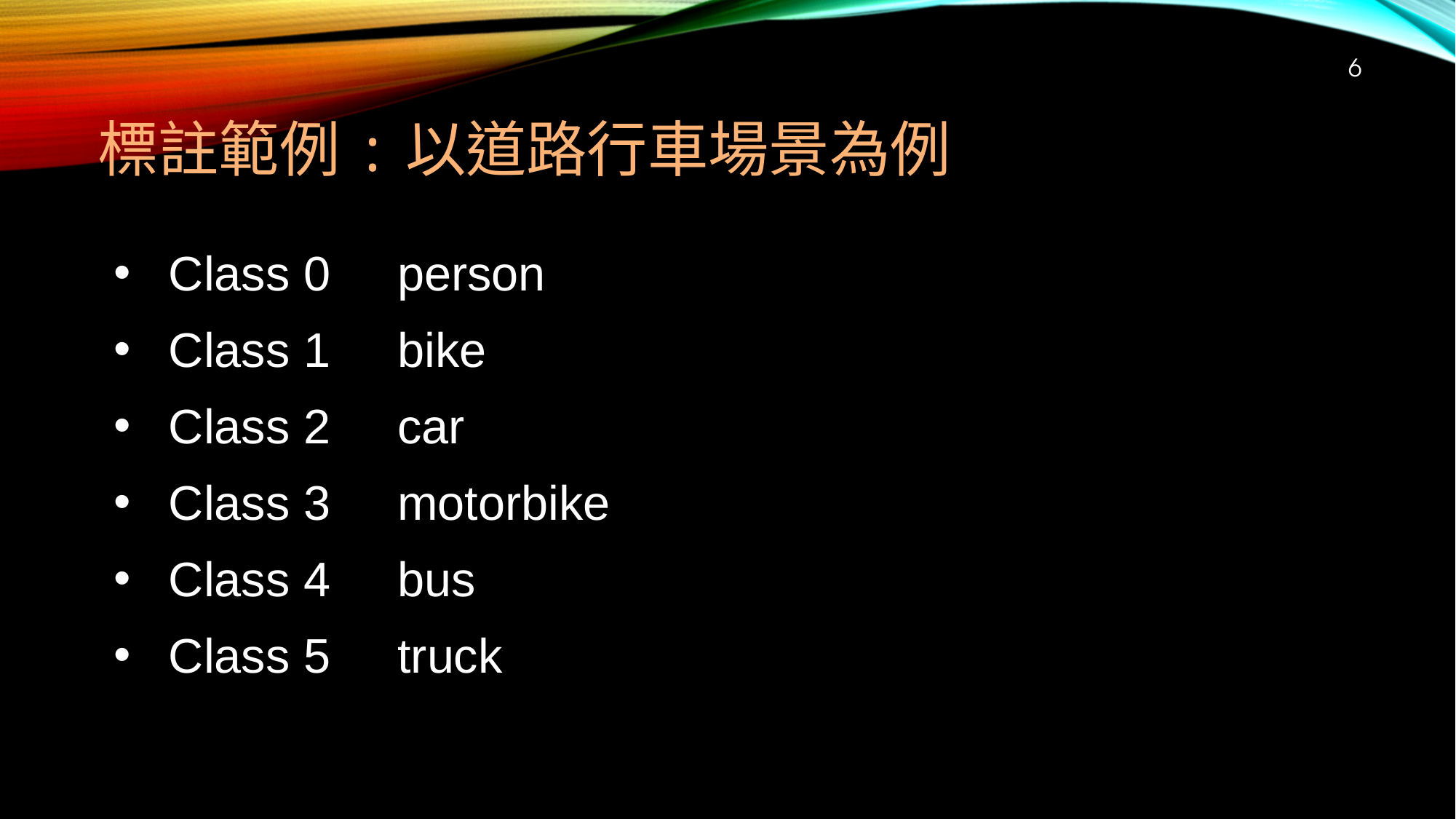

6
# 標註範例:以道路行車場景為例
Class 0     person
Class 1     bike
Class 2     car
Class 3     motorbike
Class 4     bus
Class 5     truck